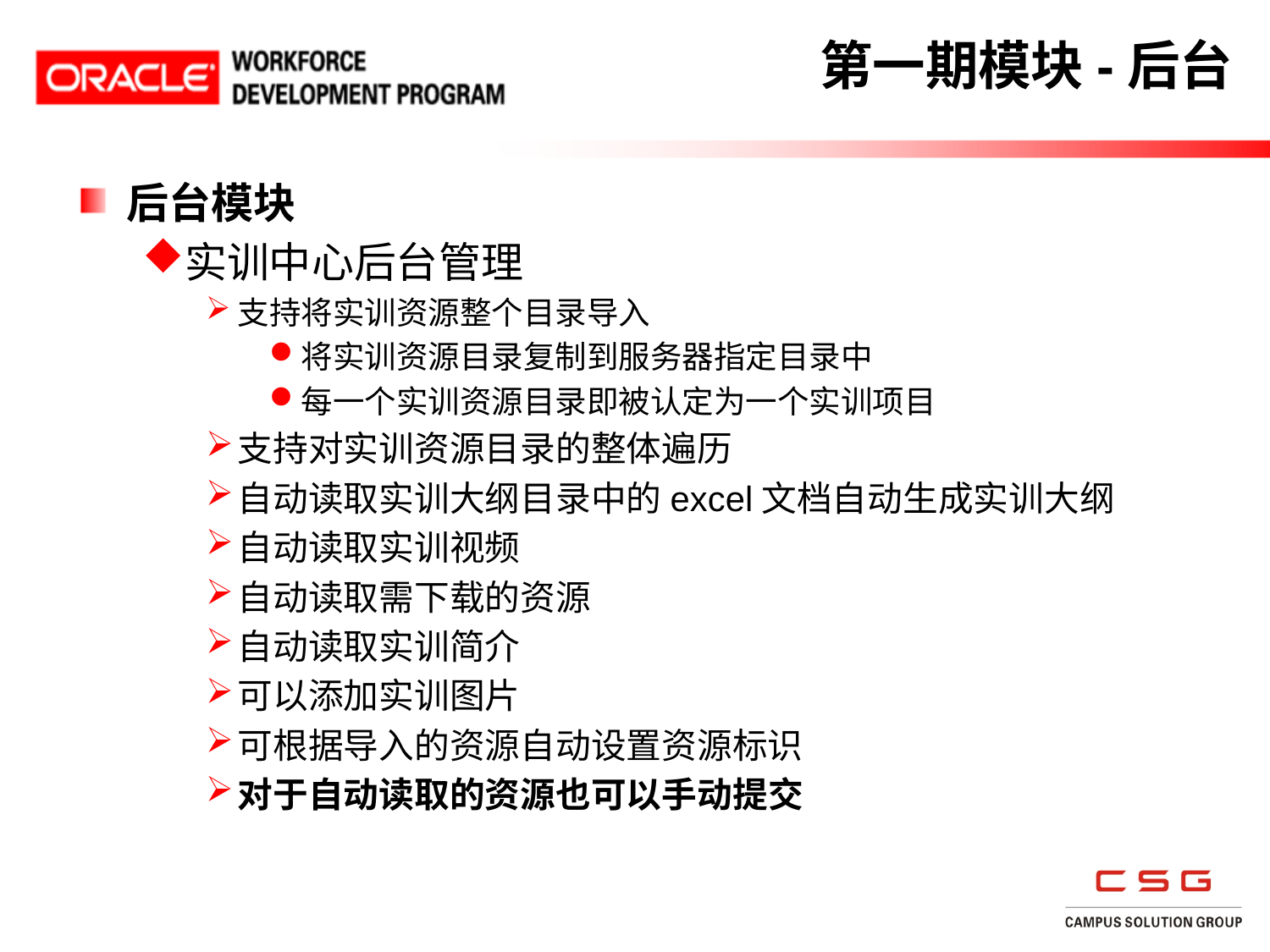

# 第一期模块-后台
后台模块
实训中心后台管理
支持将实训资源整个目录导入
将实训资源目录复制到服务器指定目录中
每一个实训资源目录即被认定为一个实训项目
支持对实训资源目录的整体遍历
自动读取实训大纲目录中的excel文档自动生成实训大纲
自动读取实训视频
自动读取需下载的资源
自动读取实训简介
可以添加实训图片
可根据导入的资源自动设置资源标识
对于自动读取的资源也可以手动提交